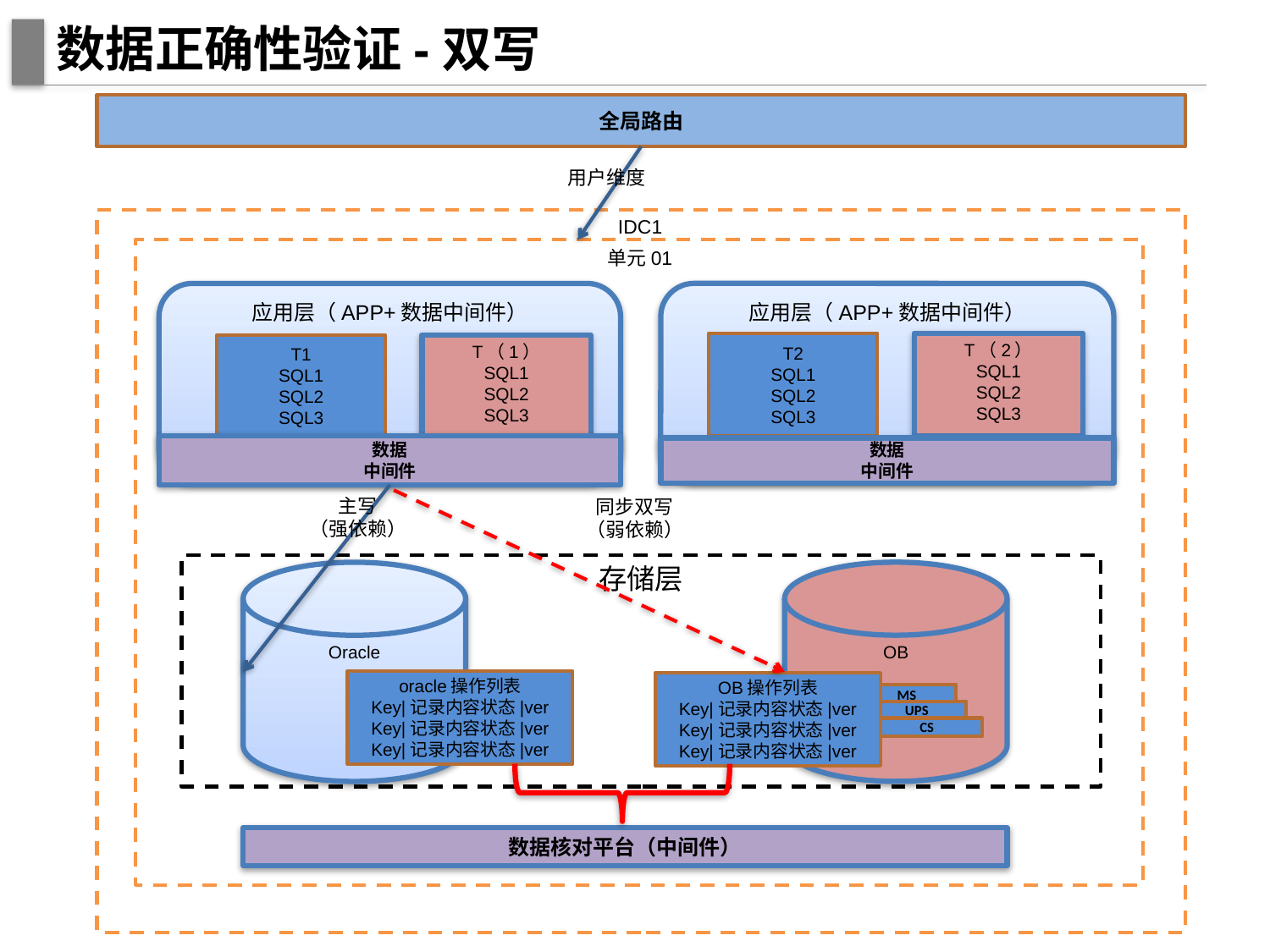

# 数据正确性验证-双写
全局路由
用户维度
IDC1

单元01
应用层（APP+数据中间件）
应用层（APP+数据中间件）
T2
SQL1
SQL2
SQL3
T（2）
SQL1
SQL2
SQL3
T1
SQL1
SQL2
SQL3
T（1）
SQL1
SQL2
SQL3
数据
中间件
数据
中间件
主写
（强依赖）
同步双写（弱依赖）
存储层
OB
Oracle
oracle操作列表
Key|记录内容状态|ver
Key|记录内容状态|ver
Key|记录内容状态|ver
OB操作列表
Key|记录内容状态|ver
Key|记录内容状态|ver
Key|记录内容状态|ver
MS
UPS
CS

数据核对平台（中间件）